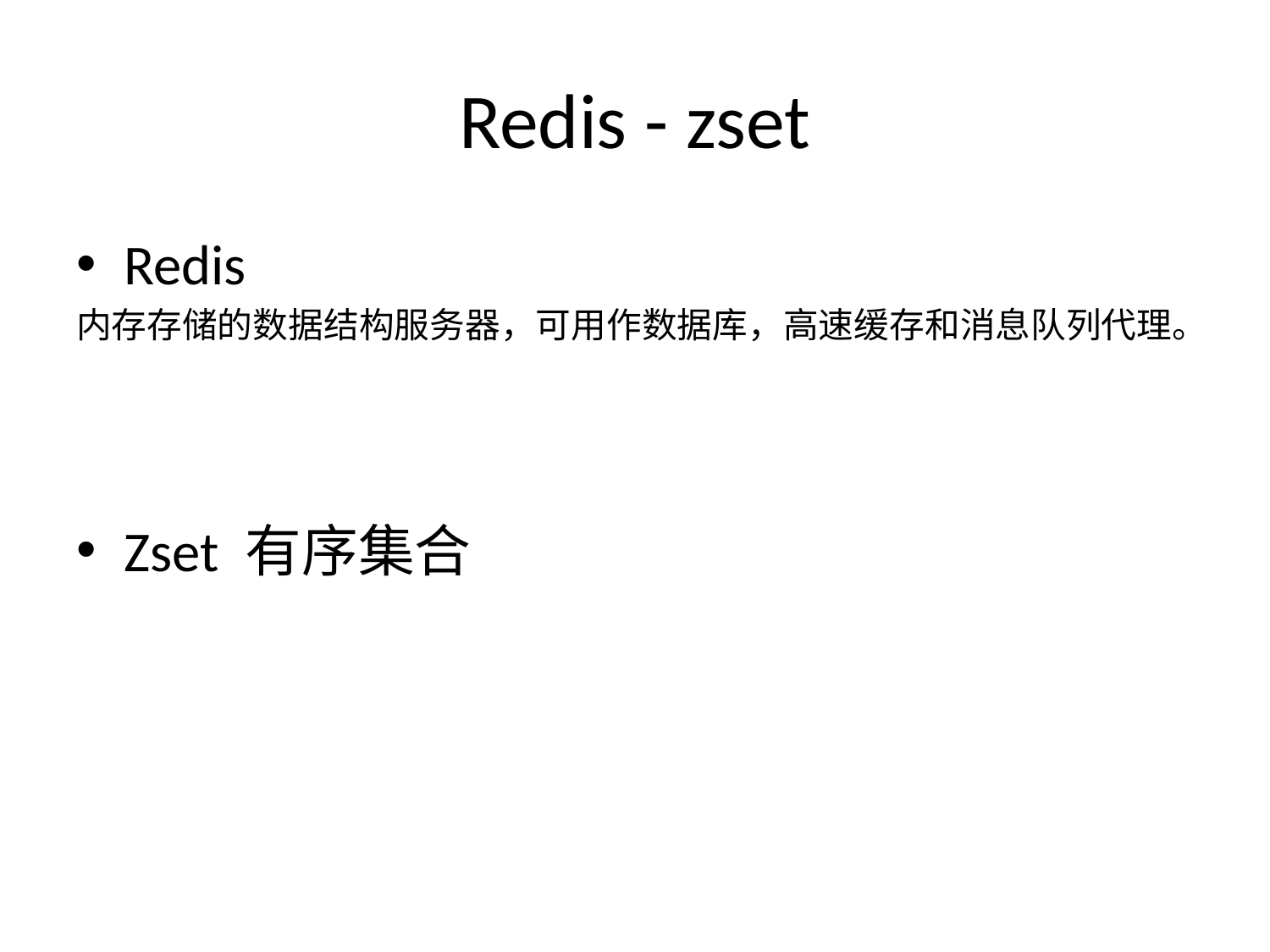

# Redis - zset
Redis
内存存储的数据结构服务器，可用作数据库，高速缓存和消息队列代理。

Zset 有序集合